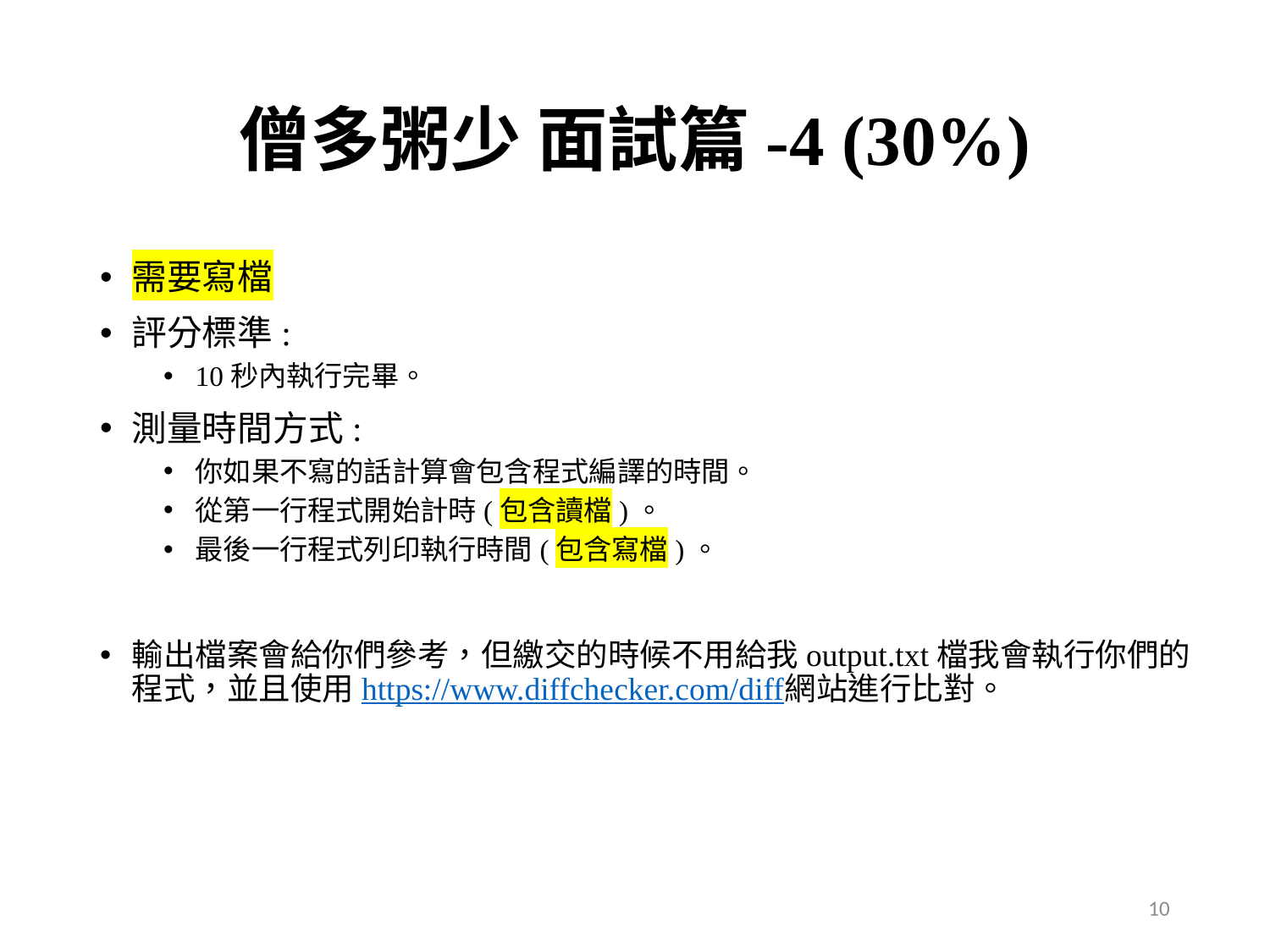

# 僧多粥少 面試篇-4 (30%)
需要寫檔
評分標準:
10秒內執行完畢。
測量時間方式:
你如果不寫的話計算會包含程式編譯的時間。
從第一行程式開始計時(包含讀檔)。
最後一行程式列印執行時間(包含寫檔)。

輸出檔案會給你們參考，但繳交的時候不用給我output.txt檔我會執行你們的程式，並且使用https://www.diffchecker.com/diff網站進行比對。

10